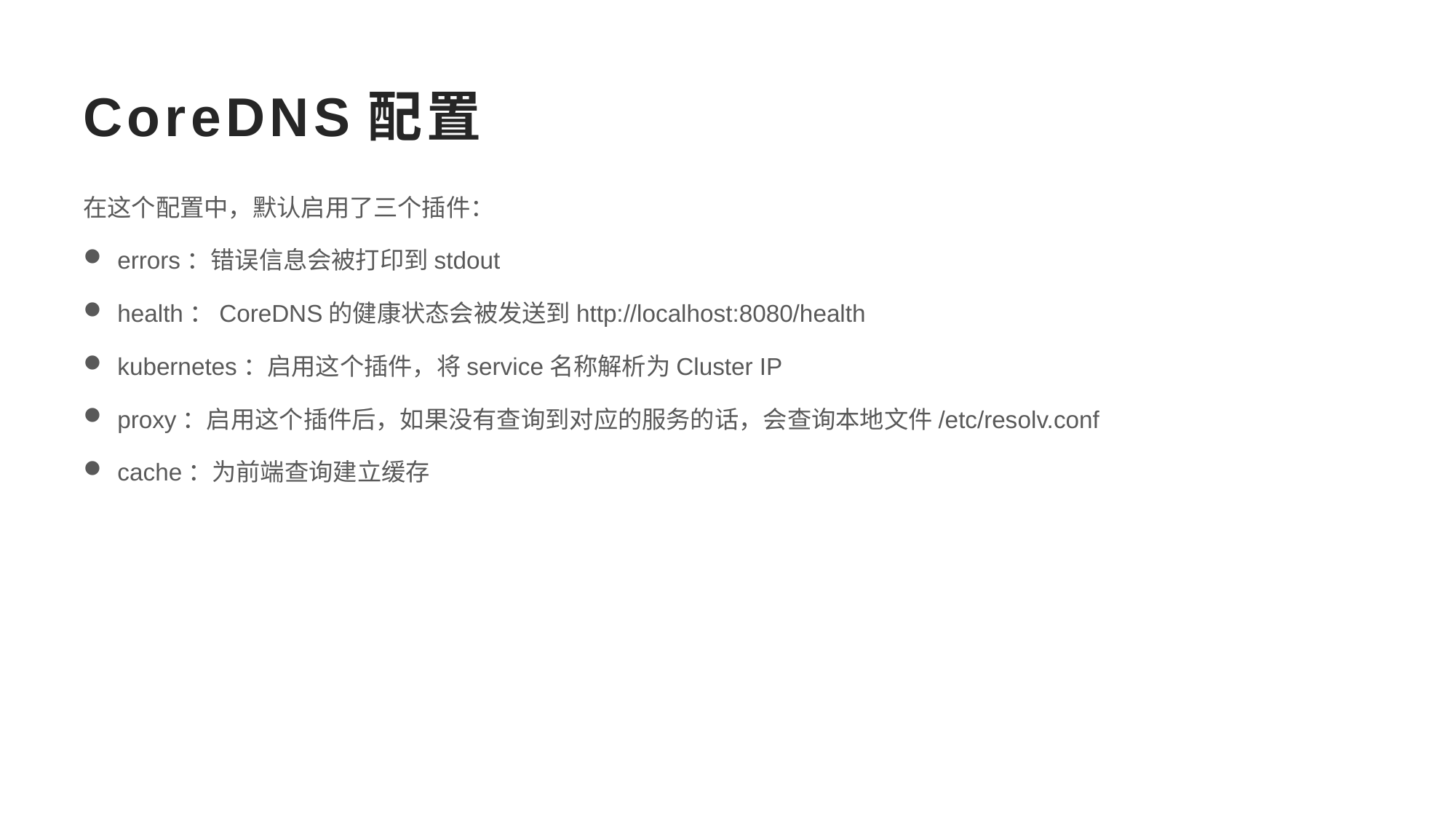

# CoreDNS配置
在这个配置中，默认启用了三个插件：
errors：错误信息会被打印到stdout
health：CoreDNS的健康状态会被发送到http://localhost:8080/health
kubernetes：启用这个插件，将service名称解析为Cluster IP
proxy：启用这个插件后，如果没有查询到对应的服务的话，会查询本地文件/etc/resolv.conf
cache：为前端查询建立缓存